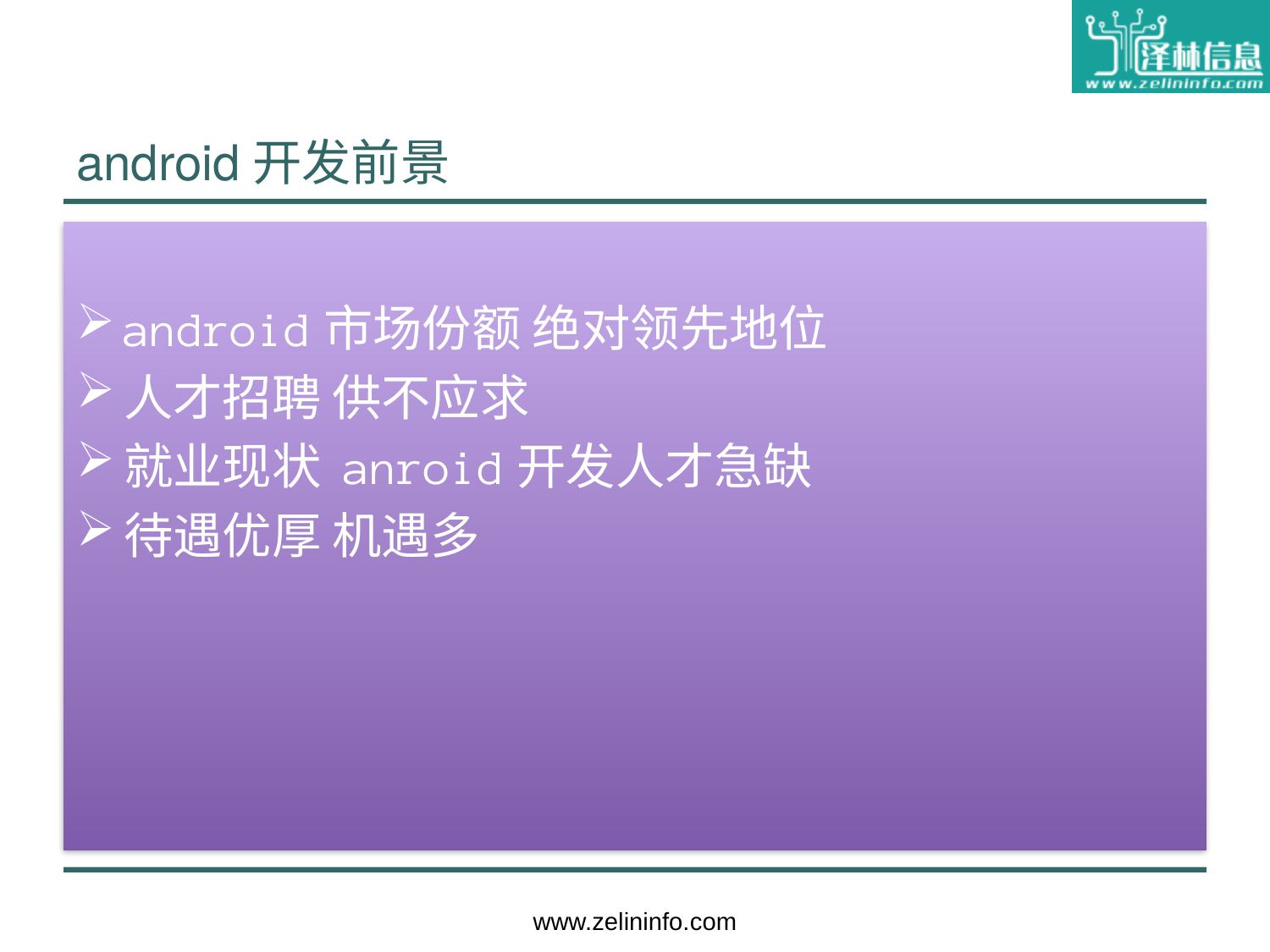

# android开发前景

android市场份额 绝对领先地位
人才招聘 供不应求
就业现状 anroid开发人才急缺
待遇优厚 机遇多